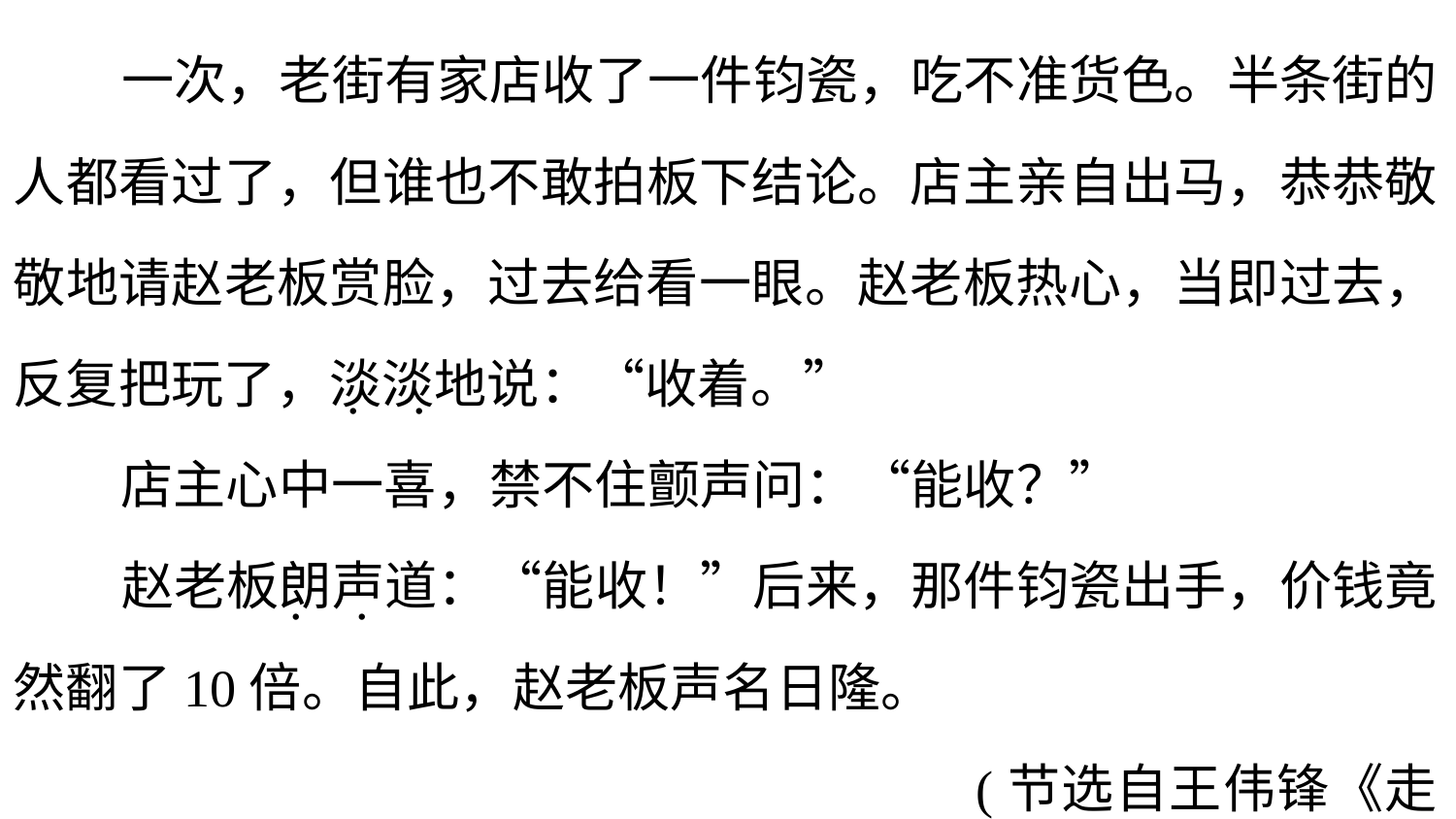

一次，老街有家店收了一件钧瓷，吃不准货色。半条街的人都看过了，但谁也不敢拍板下结论。店主亲自出马，恭恭敬敬地请赵老板赏脸，过去给看一眼。赵老板热心，当即过去，反复把玩了，淡淡地说：“收着。”
        店主心中一喜，禁不住颤声问：“能收？”
        赵老板朗声道：“能收！”后来，那件钧瓷出手，价钱竟然翻了10倍。自此，赵老板声名日隆。
                                                                   (节选自王伟锋《走眼》)
.    .
.    .